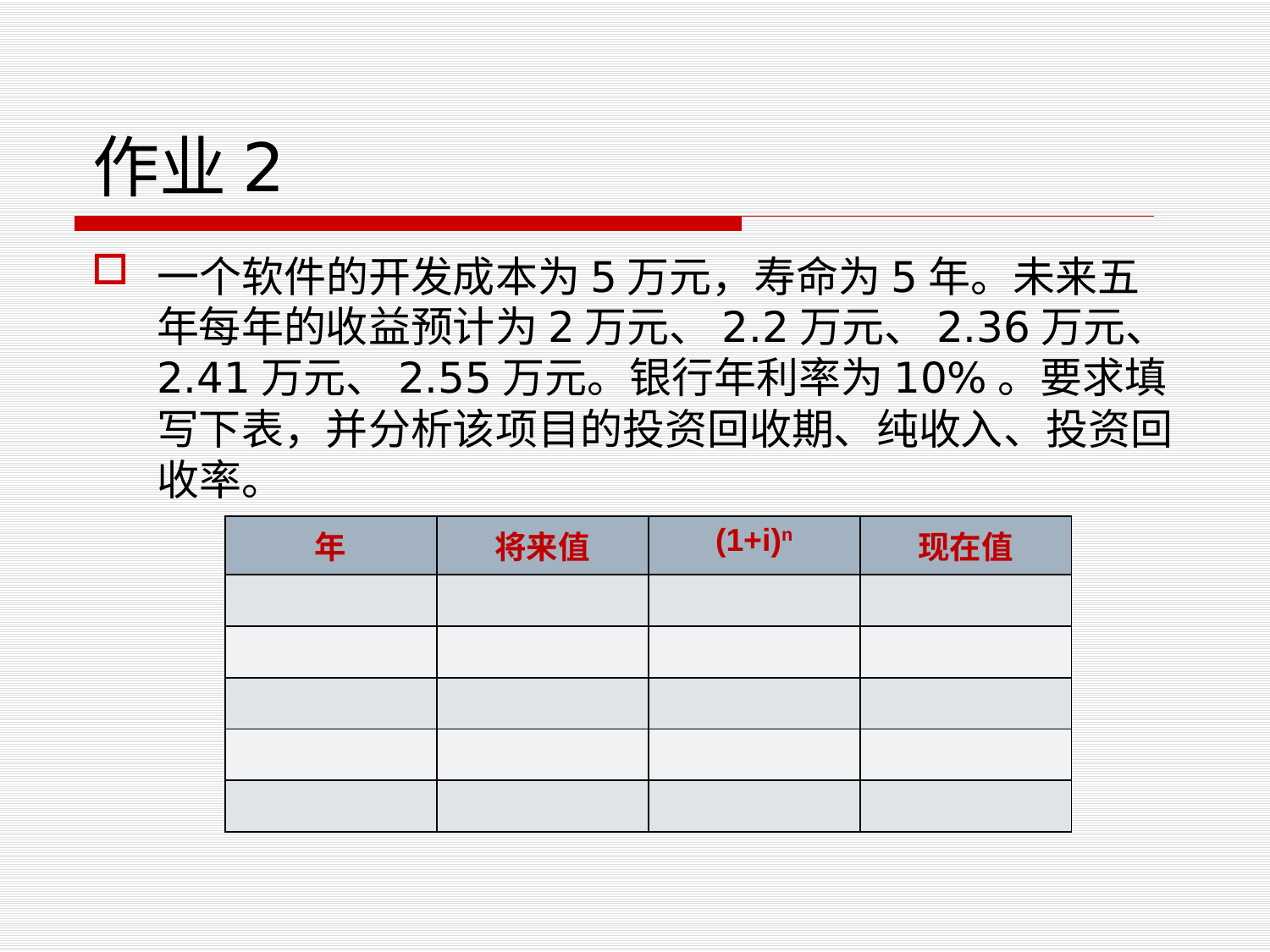

# 作业2
一个软件的开发成本为5万元，寿命为5年。未来五年每年的收益预计为2万元、2.2万元、2.36万元、2.41万元、2.55万元。银行年利率为10%。要求填写下表，并分析该项目的投资回收期、纯收入、投资回收率。

| 年 | 将来值 | (1+i)n | 现在值 |
| --- | --- | --- | --- |
|  |  |  |  |
|  |  |  |  |
|  |  |  |  |
|  |  |  |  |
|  |  |  |  |